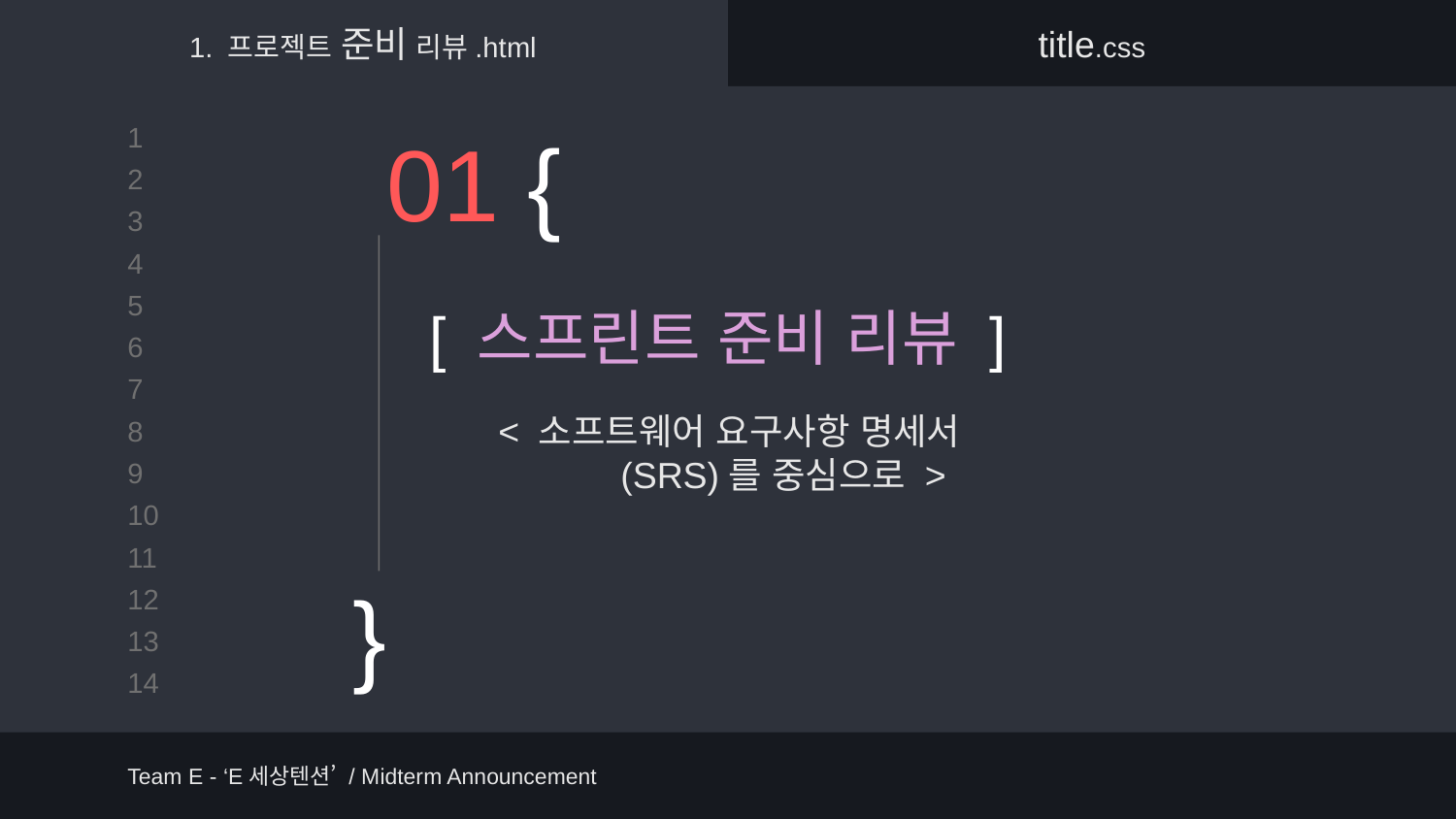

1. 프로젝트 준비 리뷰.html
title.css
# 01 {
[ 스프린트 준비 리뷰 ]
< 소프트웨어 요구사항 명세서
            (SRS)를 중심으로 >
}
Team E - ‘E세상텐션’ / Midterm Announcement